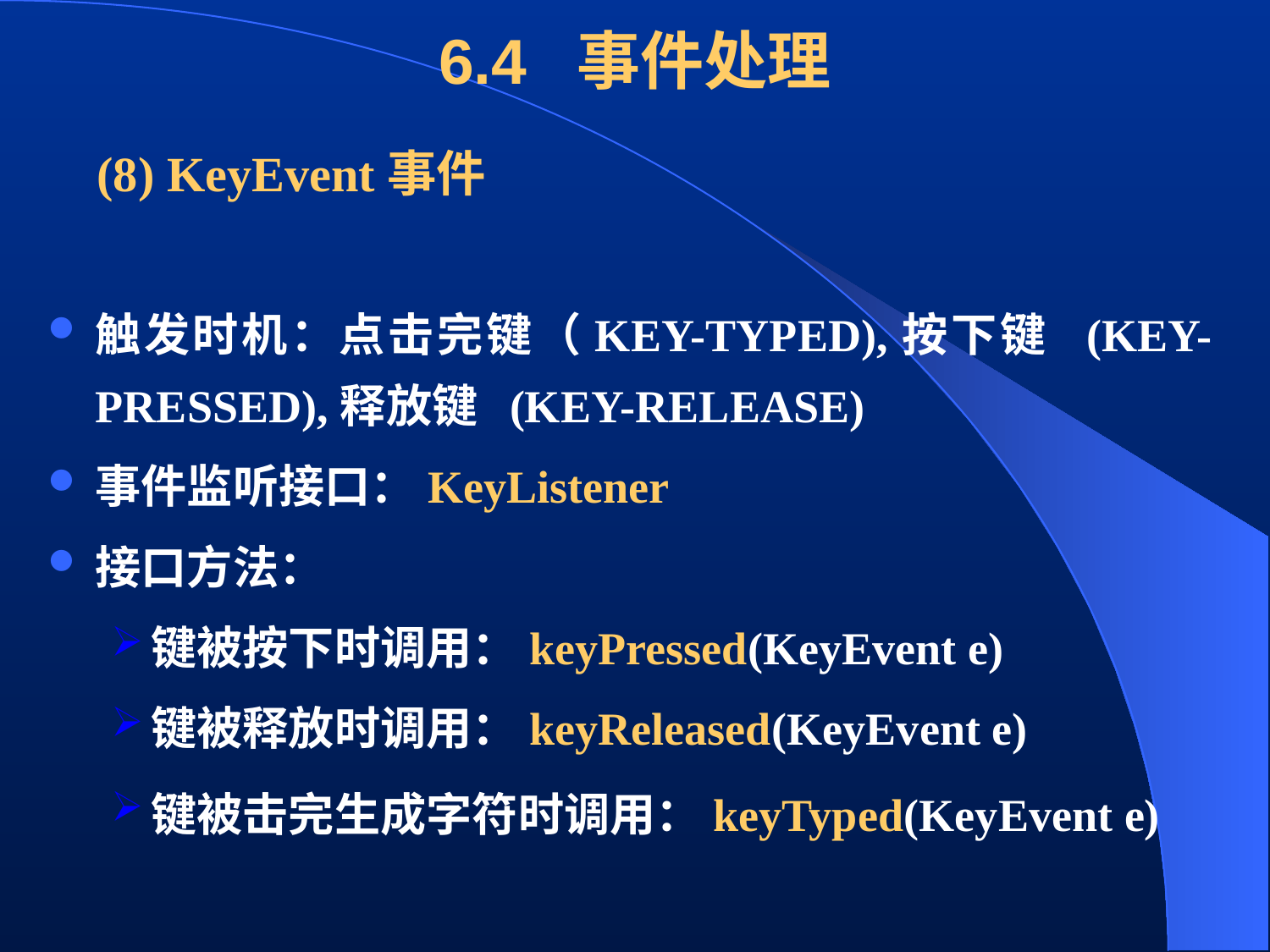

# 6.4  事件处理
    (8) KeyEvent事件

触发时机：点击完键（KEY-TYPED),按下键  (KEY-PRESSED),释放键  (KEY-RELEASE)
事件监听接口：KeyListener
接口方法：
键被按下时调用：keyPressed(KeyEvent e)
键被释放时调用：keyReleased(KeyEvent e)
键被击完生成字符时调用：keyTyped(KeyEvent e)